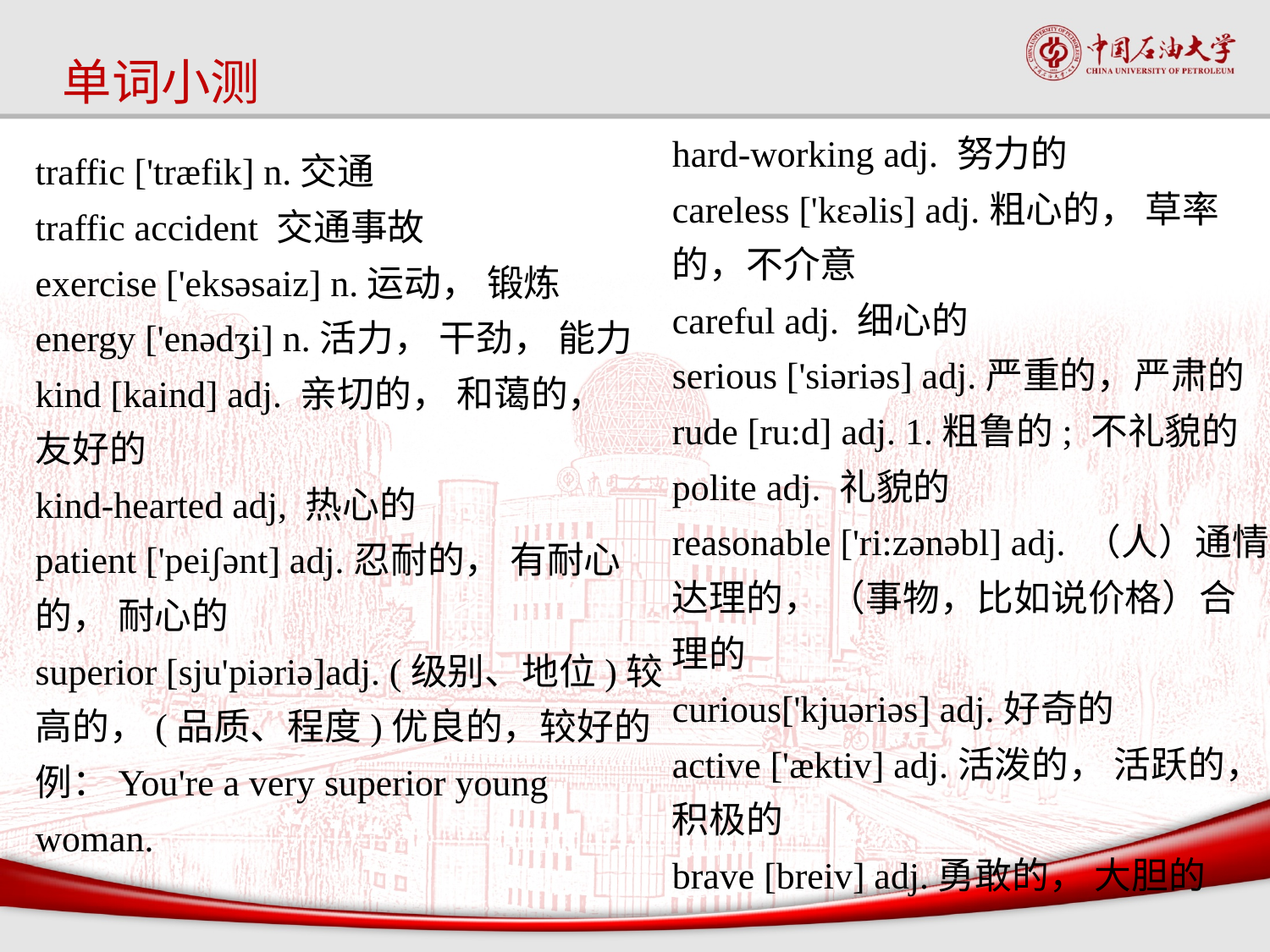

# 单词小测
hard-working adj. 努力的
careless ['kɛəlis] adj.粗心的， 草率
的，不介意
careful adj. 细心的
serious ['siəriəs] adj.严重的，严肃的
rude [ru:d] adj. 1.粗鲁的; 不礼貌的
polite adj. 礼貌的
reasonable ['ri:zənəbl] adj. （人）通情
达理的， （事物，比如说价格）合
理的
curious['kjuəriəs] adj.好奇的
active ['æktiv] adj.活泼的， 活跃的，
积极的
brave [breiv] adj.勇敢的， 大胆的
traffic ['træfik] n.交通
traffic accident 交通事故
exercise ['eksəsaiz] n.运动， 锻炼
energy ['enədʒi] n.活力， 干劲， 能力
kind [kaind] adj. 亲切的， 和蔼的，
友好的
kind-hearted adj, 热心的
patient ['peiʃənt] adj.忍耐的， 有耐心
的， 耐心的
superior [sju'piəriə]adj. (级别、地位)较
高的，(品质、程度)优良的，较好的
例：You're a very superior young
woman.